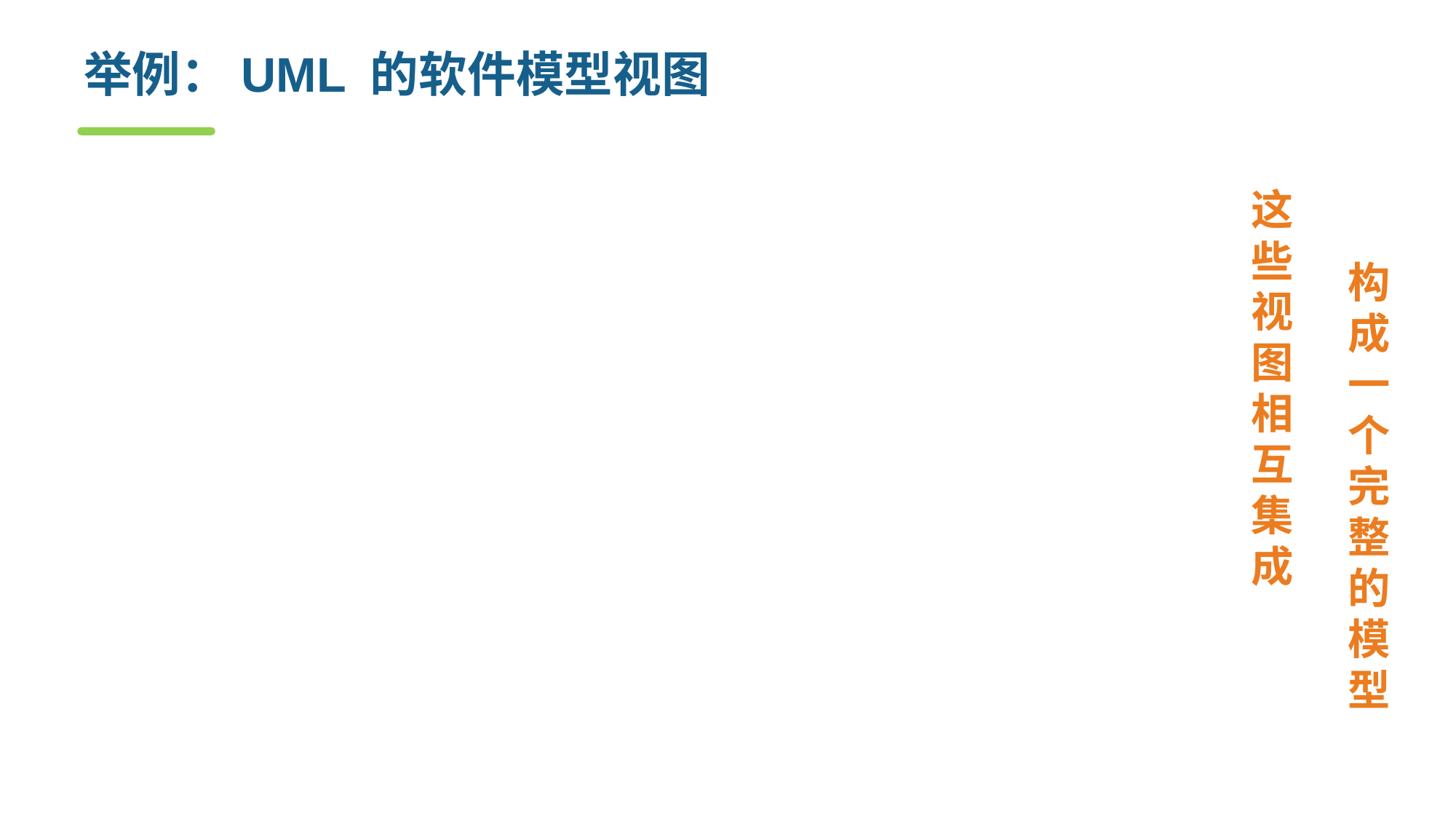

# 举例：UML 的软件模型视图
 这些视图相互集成
需求:
用例图 Use Case diagram
结构:
本体论:  类图 Class diagram
实例: 对象图 Object diagram
行为
状态图 Statechart diagram
活动图 Activity diagram
交互：顺序图和协作图   Sequence diagram & Collaboration diagram
实现:
构件图 Component diagram
部署图 Deployment diagram
构成一个完整的模型
14